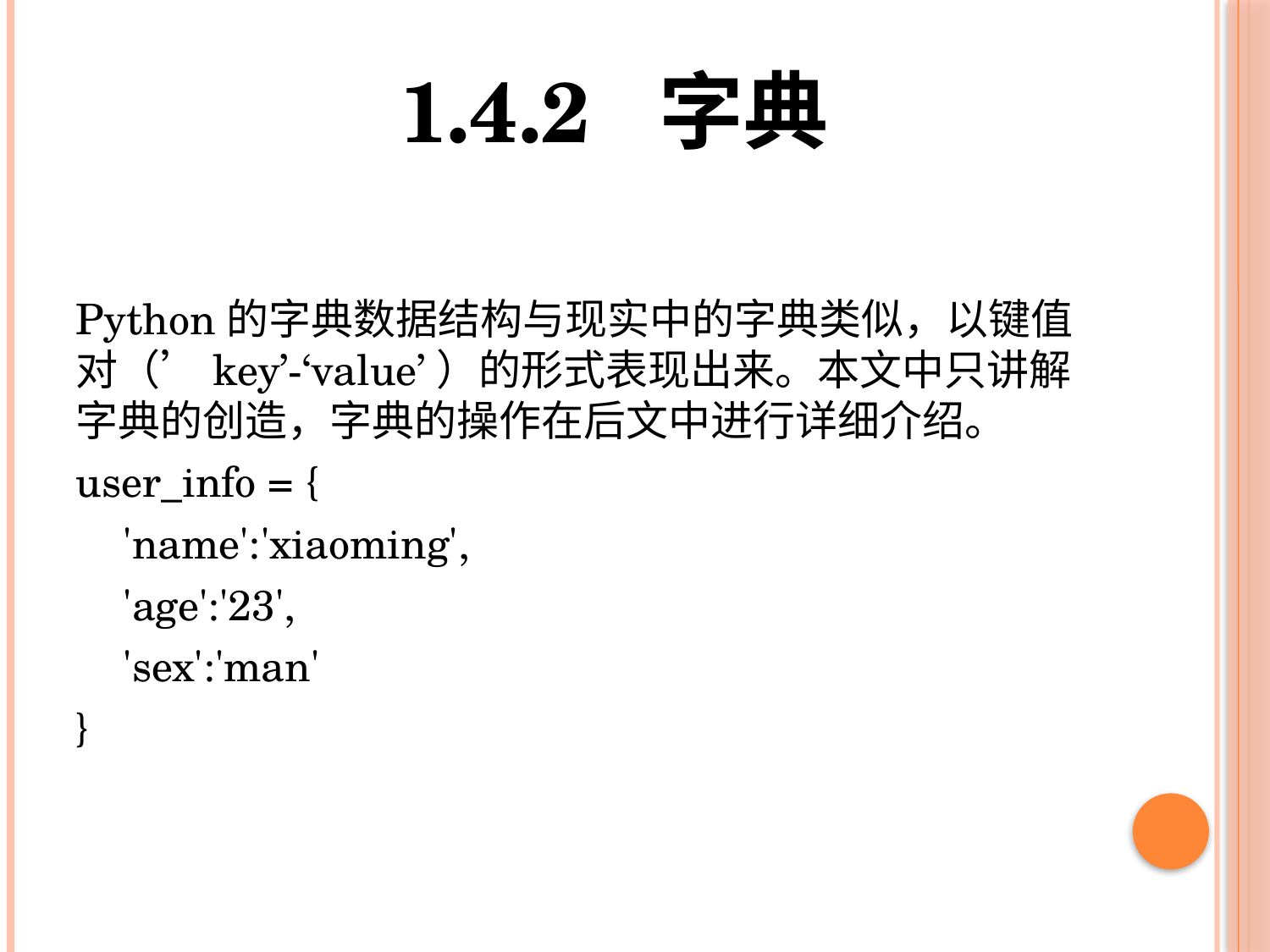

# 1.4.2  字典
Python的字典数据结构与现实中的字典类似，以键值对（’key’-‘value’）的形式表现出来。本文中只讲解字典的创造，字典的操作在后文中进行详细介绍。
user_info = {
    'name':'xiaoming',
    'age':'23',
    'sex':'man'
}